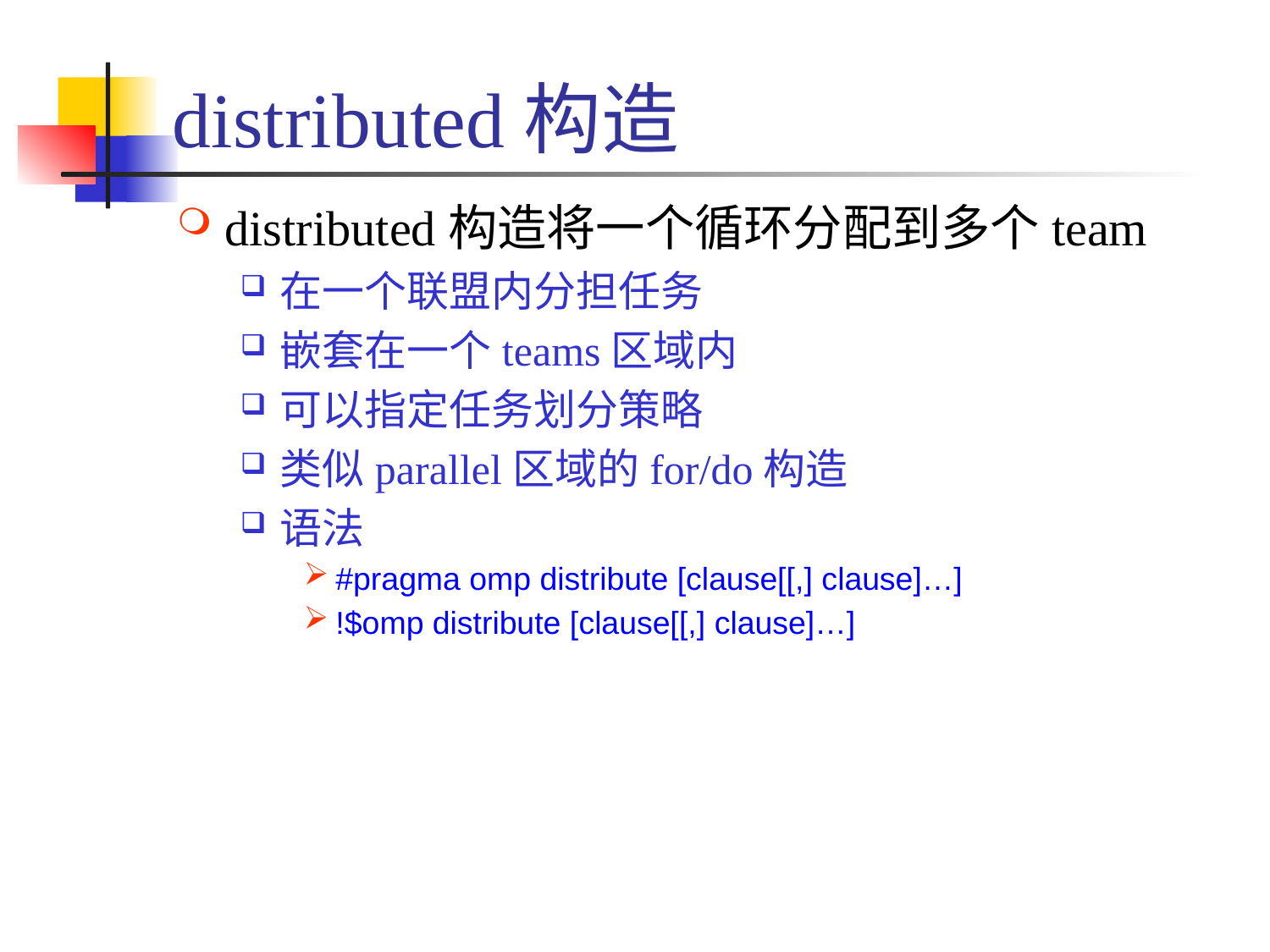

# distributed构造
distributed构造将一个循环分配到多个team
在一个联盟内分担任务
嵌套在一个teams区域内
可以指定任务划分策略
类似parallel区域的for/do构造
语法
#pragma omp distribute [clause[[,] clause]…]
!$omp distribute [clause[[,] clause]…]